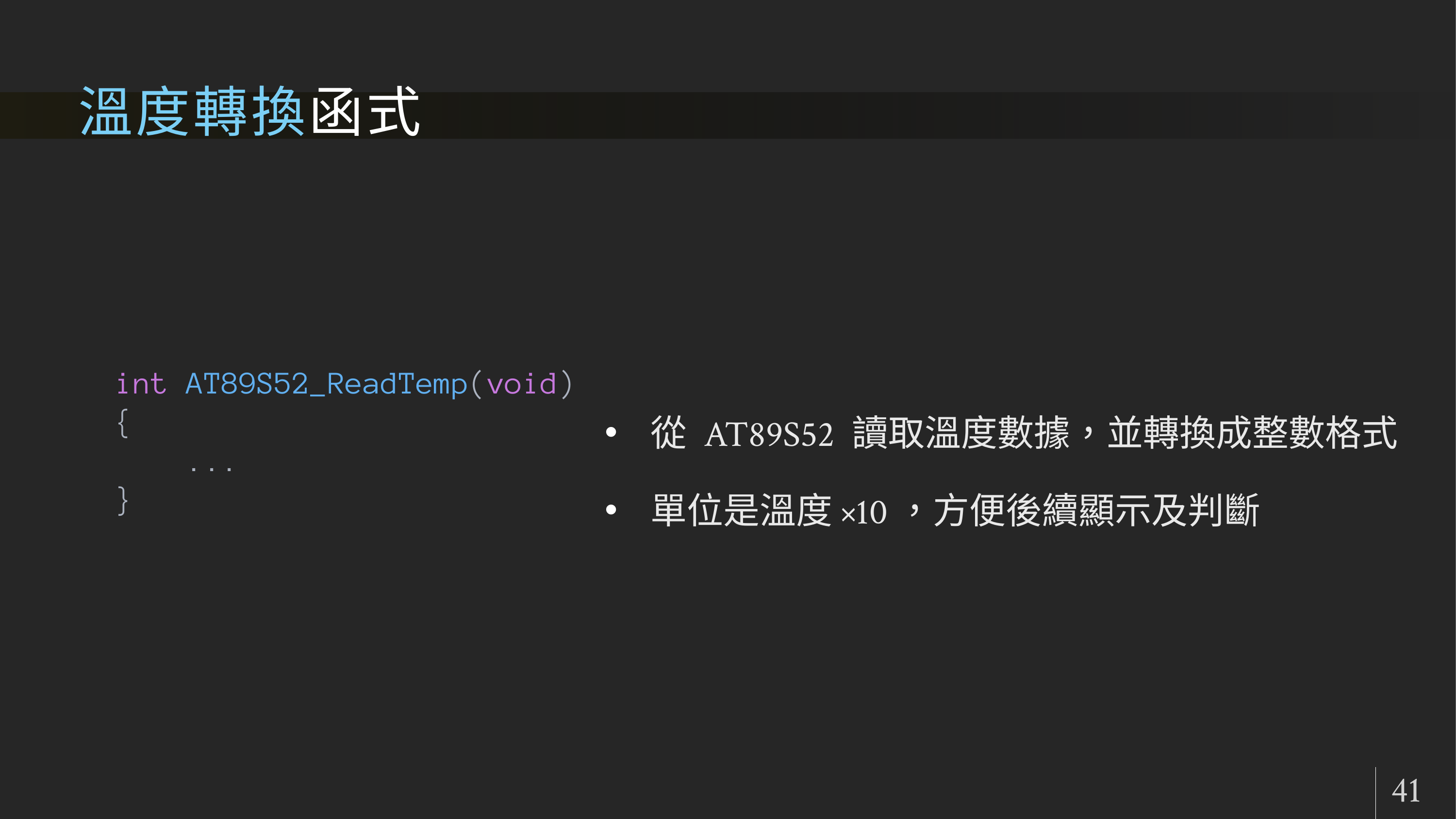

# 溫度轉換函式

從 AT89S52 讀取溫度數據，並轉換成整數格式
單位是溫度×10，方便後續顯示及判斷
int AT89S52_ReadTemp(void)
{
    ...
}
41